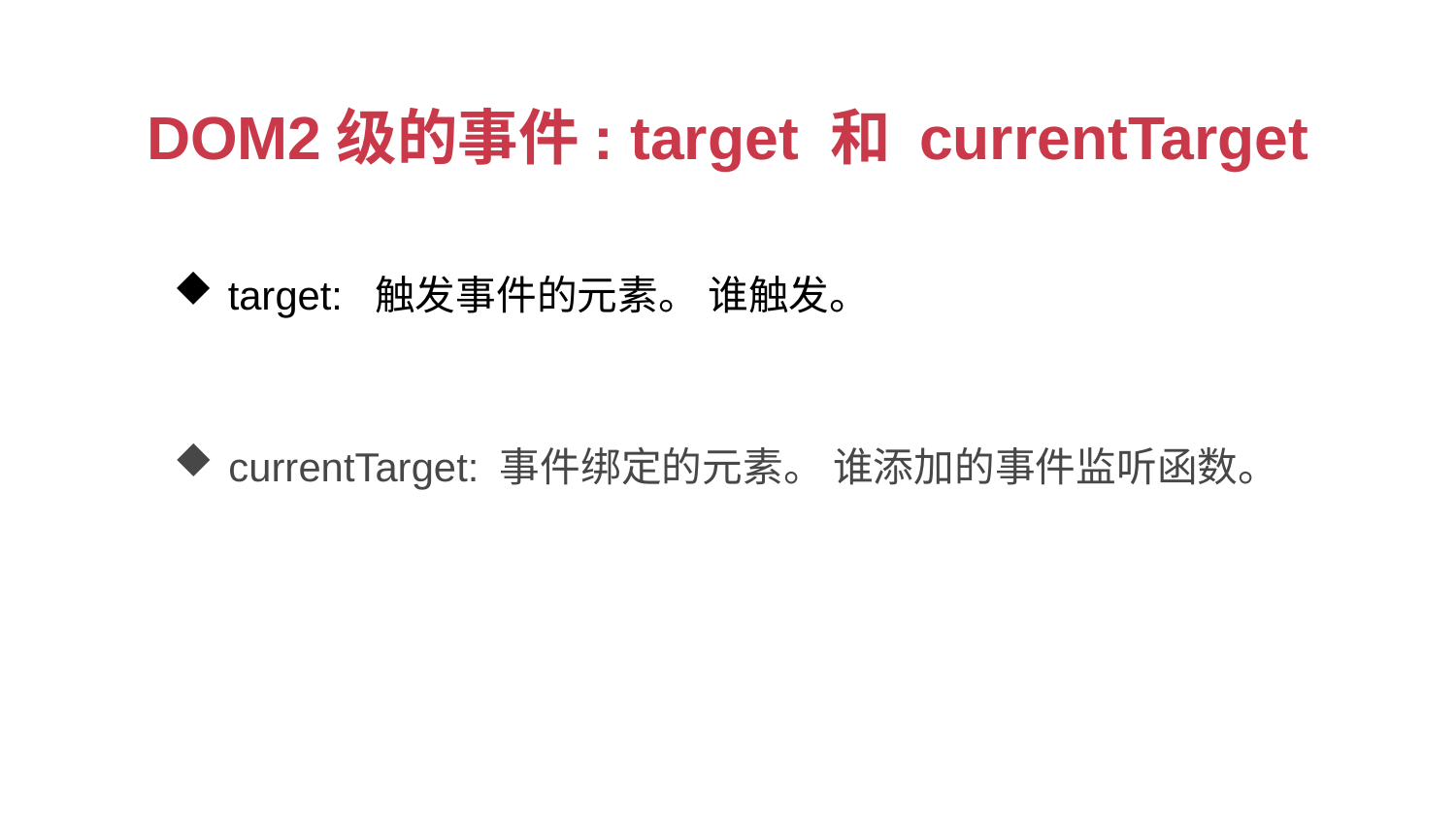

DOM2级的事件: target 和 currentTarget
target:  触发事件的元素。 谁触发。
currentTarget: 事件绑定的元素。 谁添加的事件监听函数。